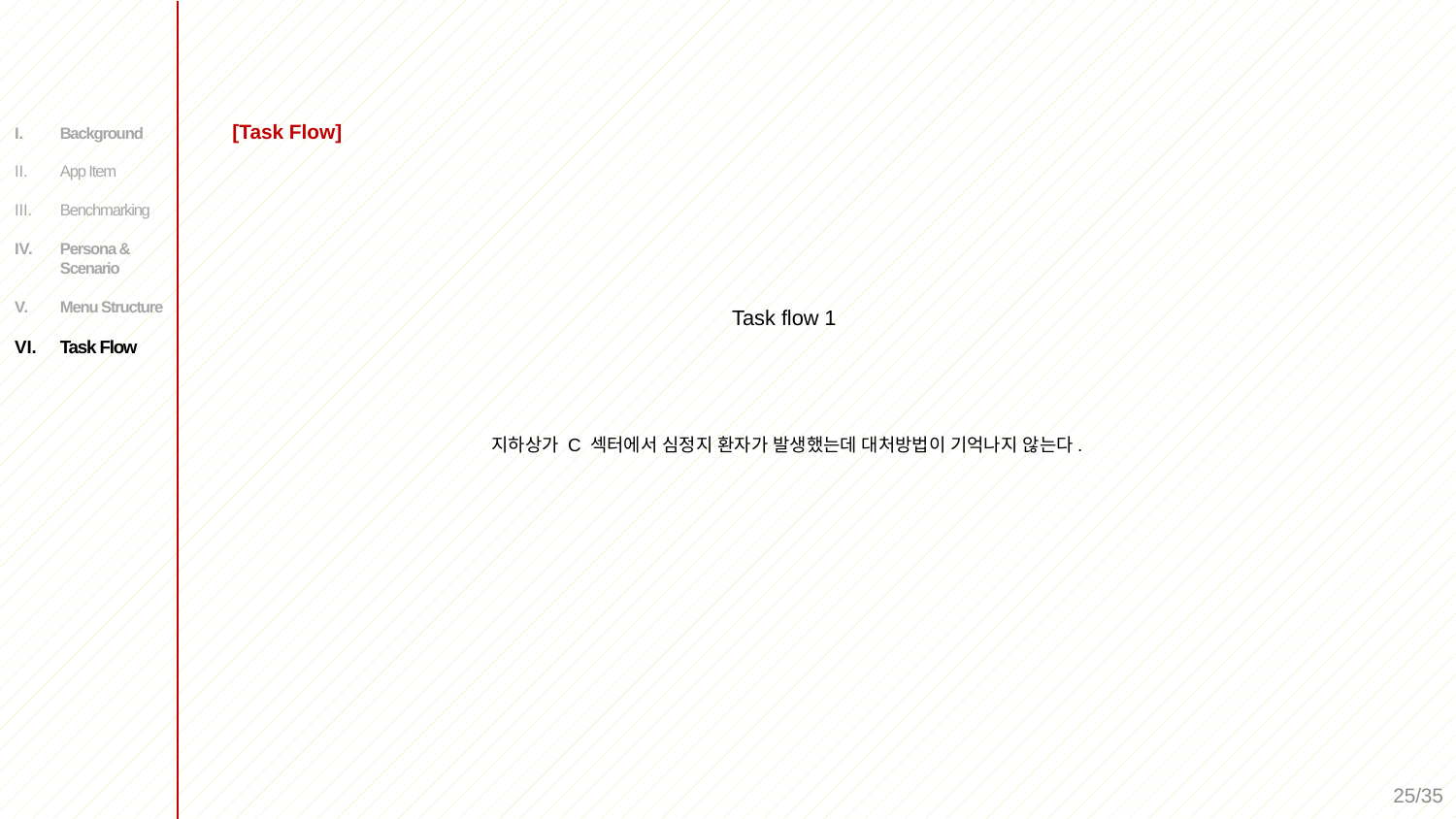

[Task Flow]
Background

App Item

Benchmarking

Persona & Scenario

Menu Structure

Task Flow

Task flow 1
지하상가 C 섹터에서 심정지 환자가 발생했는데 대처방법이 기억나지 않는다.
25/35